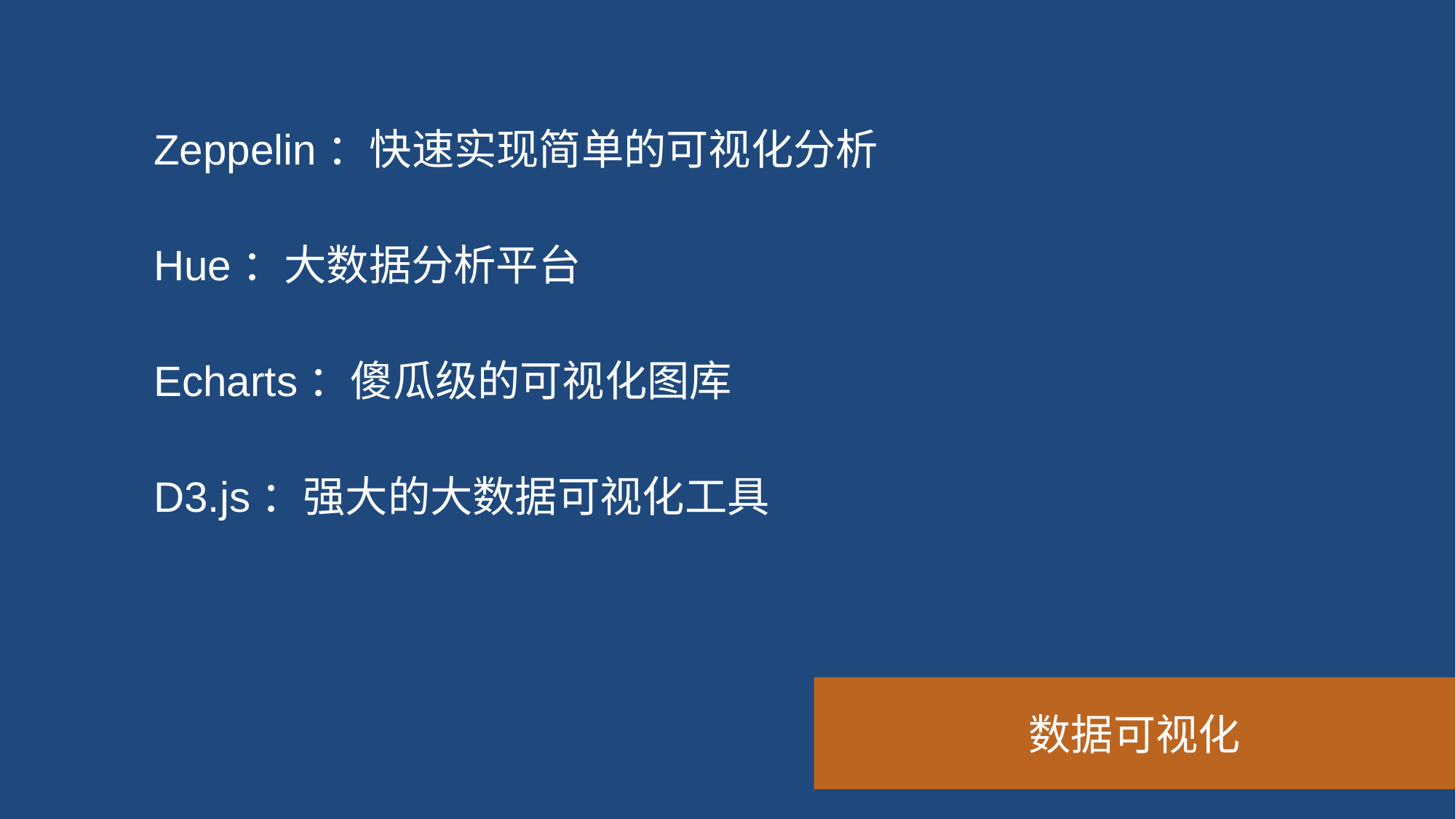

Zeppelin：快速实现简单的可视化分析
Hue：大数据分析平台
Echarts：傻瓜级的可视化图库
D3.js：强大的大数据可视化工具
数据可视化